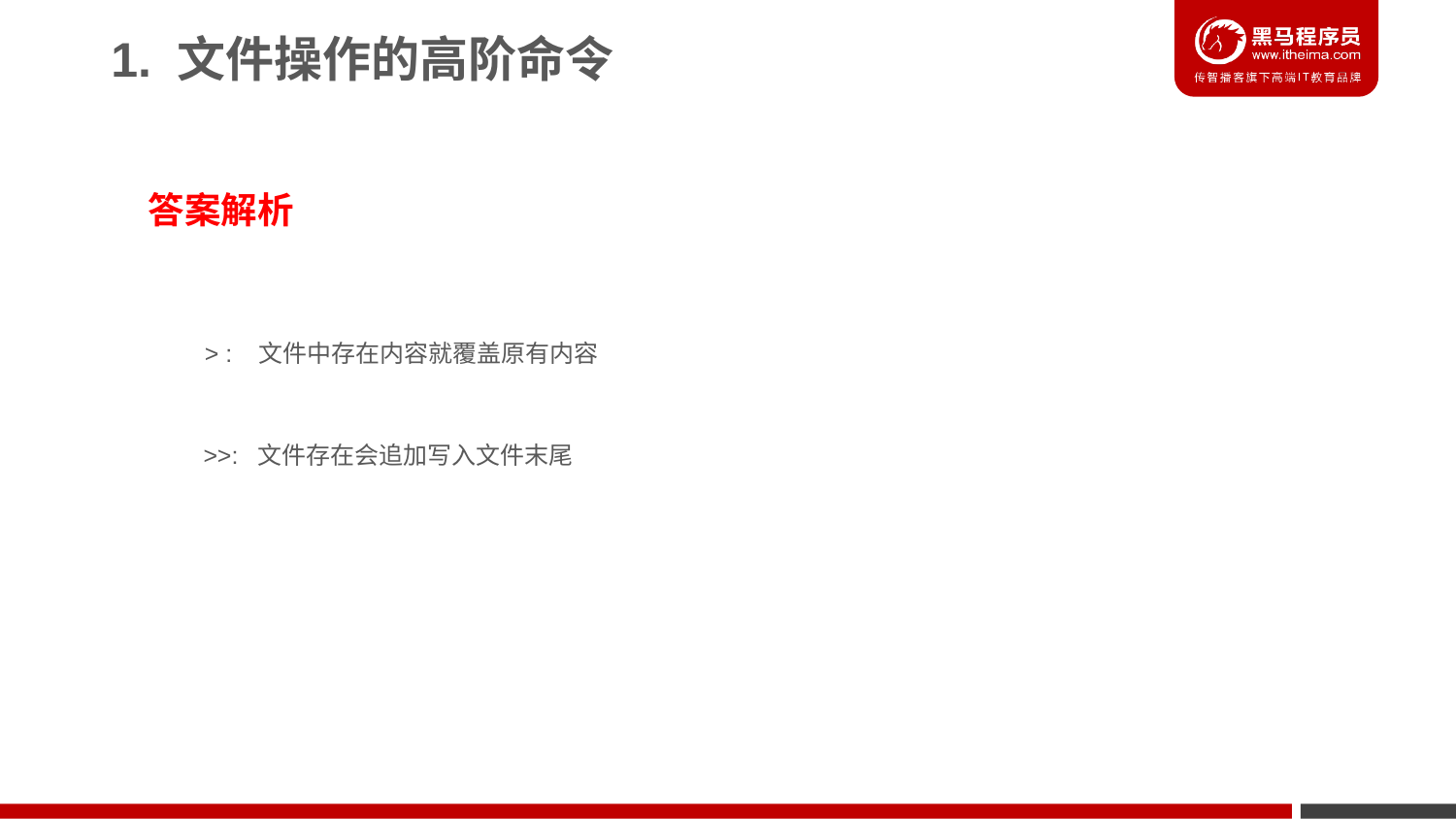

1. 文件操作的高阶命令
答案解析
> :   文件中存在内容就覆盖原有内容
>>:  文件存在会追加写入文件末尾